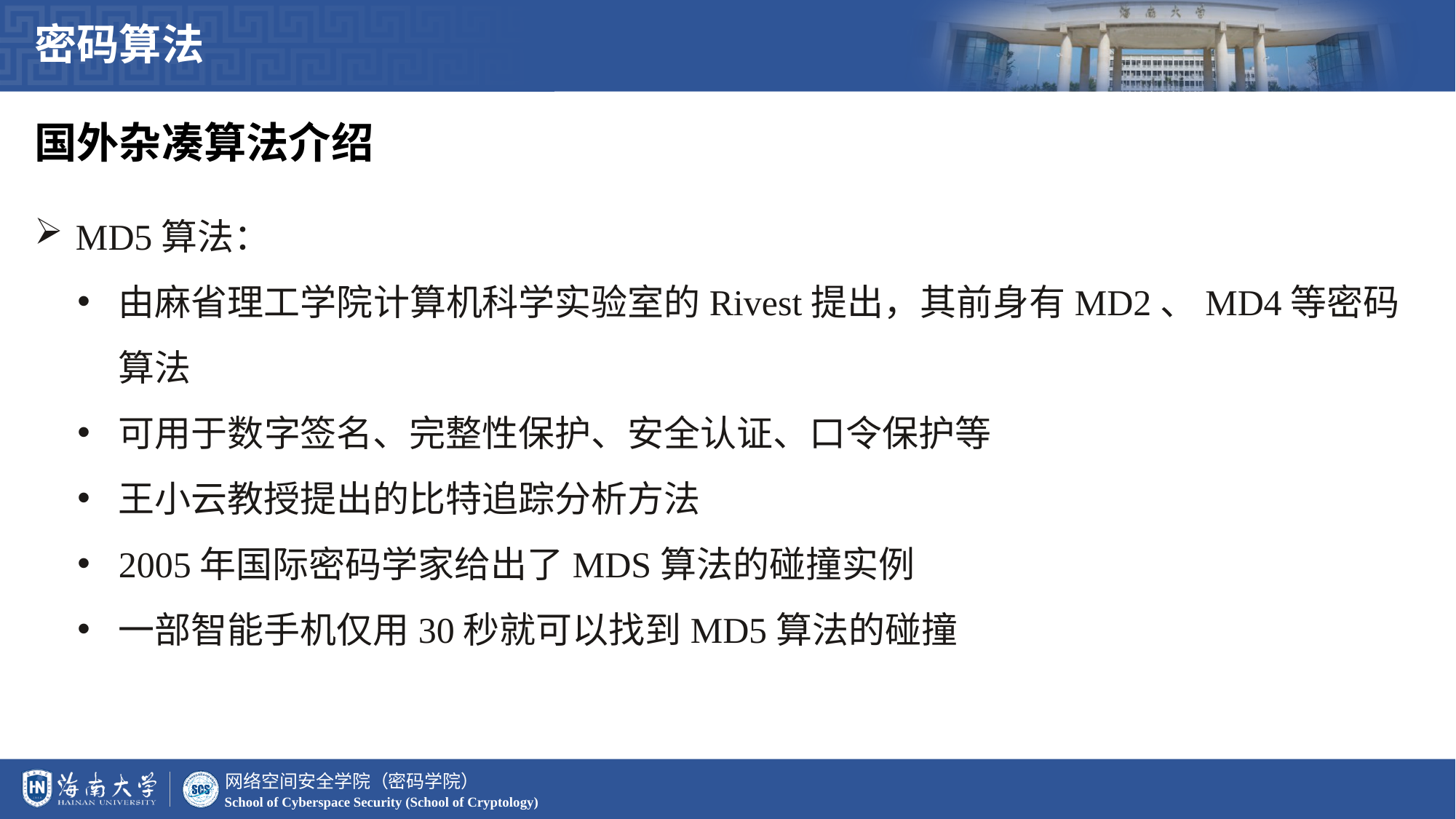

密码算法
国外杂凑算法介绍
MD5算法：
由麻省理工学院计算机科学实验室的Rivest提出，其前身有MD2、MD4等密码算法
可用于数字签名、完整性保护、安全认证、口令保护等
王小云教授提出的比特追踪分析方法
2005年国际密码学家给出了MDS算法的碰撞实例
一部智能手机仅用30秒就可以找到MD5算法的碰撞
46